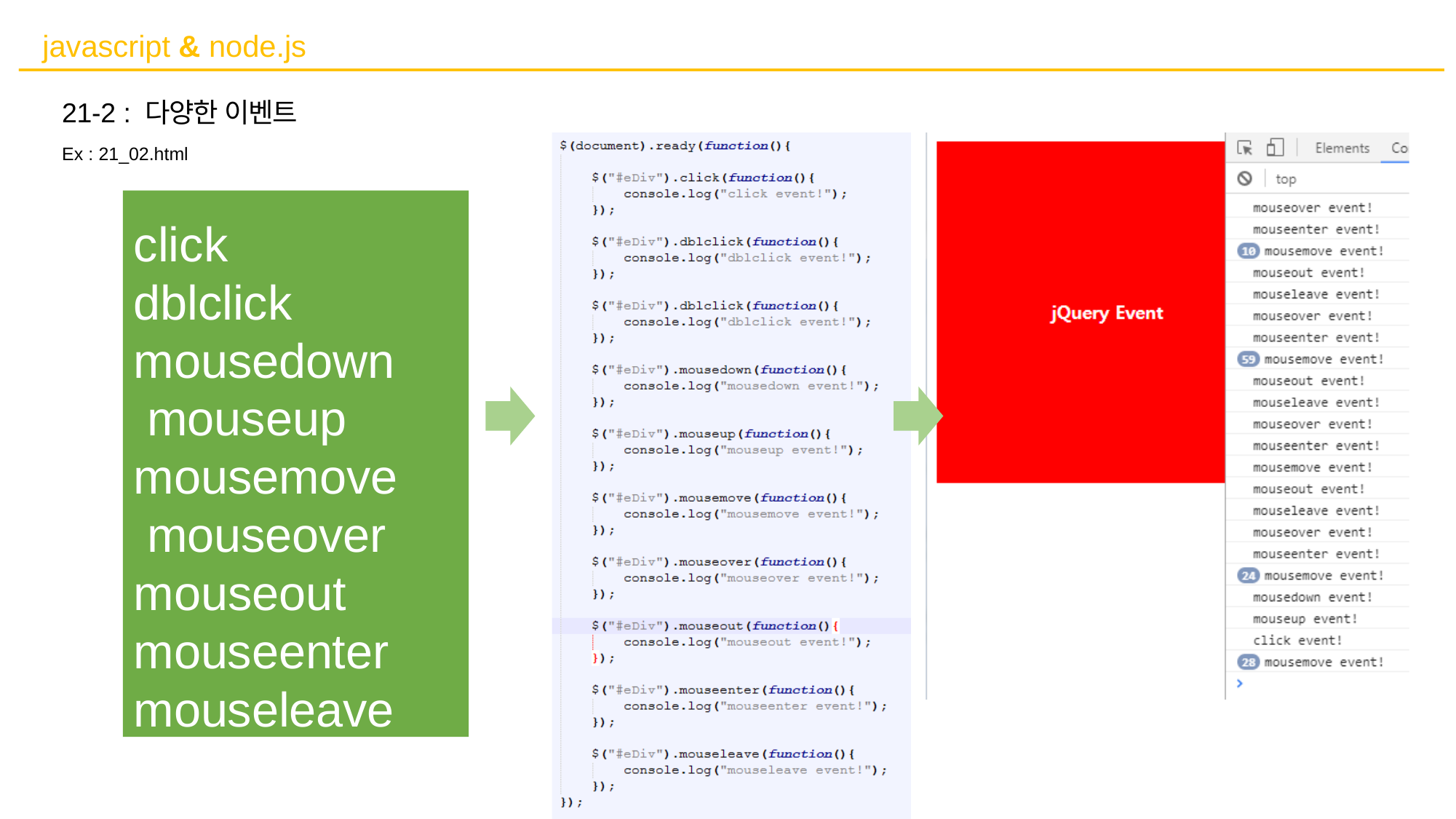

# javascript & node.js

21-2 : 다양한 이벤트
Ex : 21_02.html

click  dblclick  mousedown  mouseup  mousemove  mouseover  mouseout  mouseenter  mouseleave